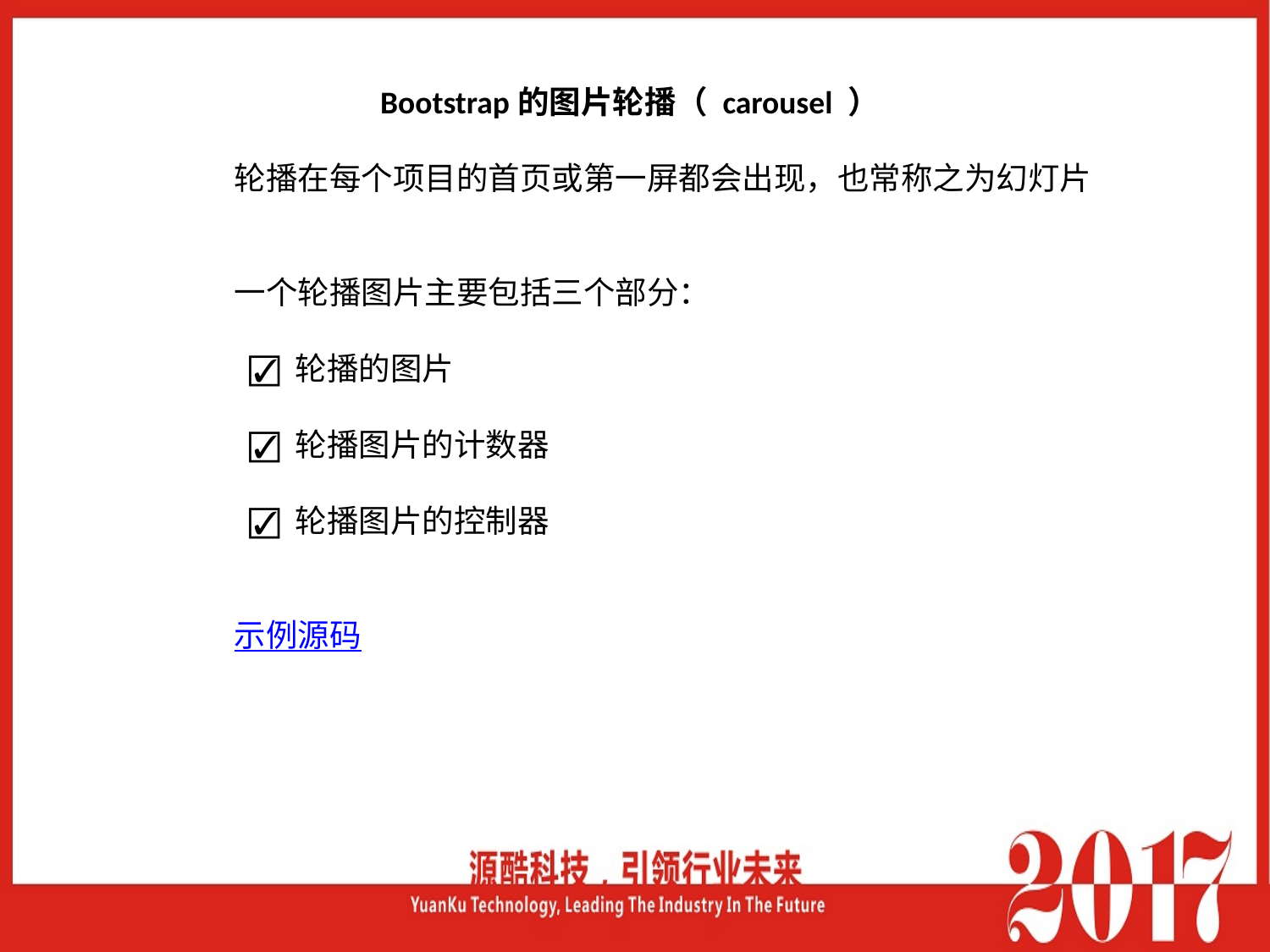

Bootstrap的图片轮播（ carousel ）

	轮播在每个项目的首页或第一屏都会出现，也常称之为幻灯片

一个轮播图片主要包括三个部分：

  ☑ 轮播的图片

  ☑ 轮播图片的计数器

  ☑ 轮播图片的控制器

	示例源码